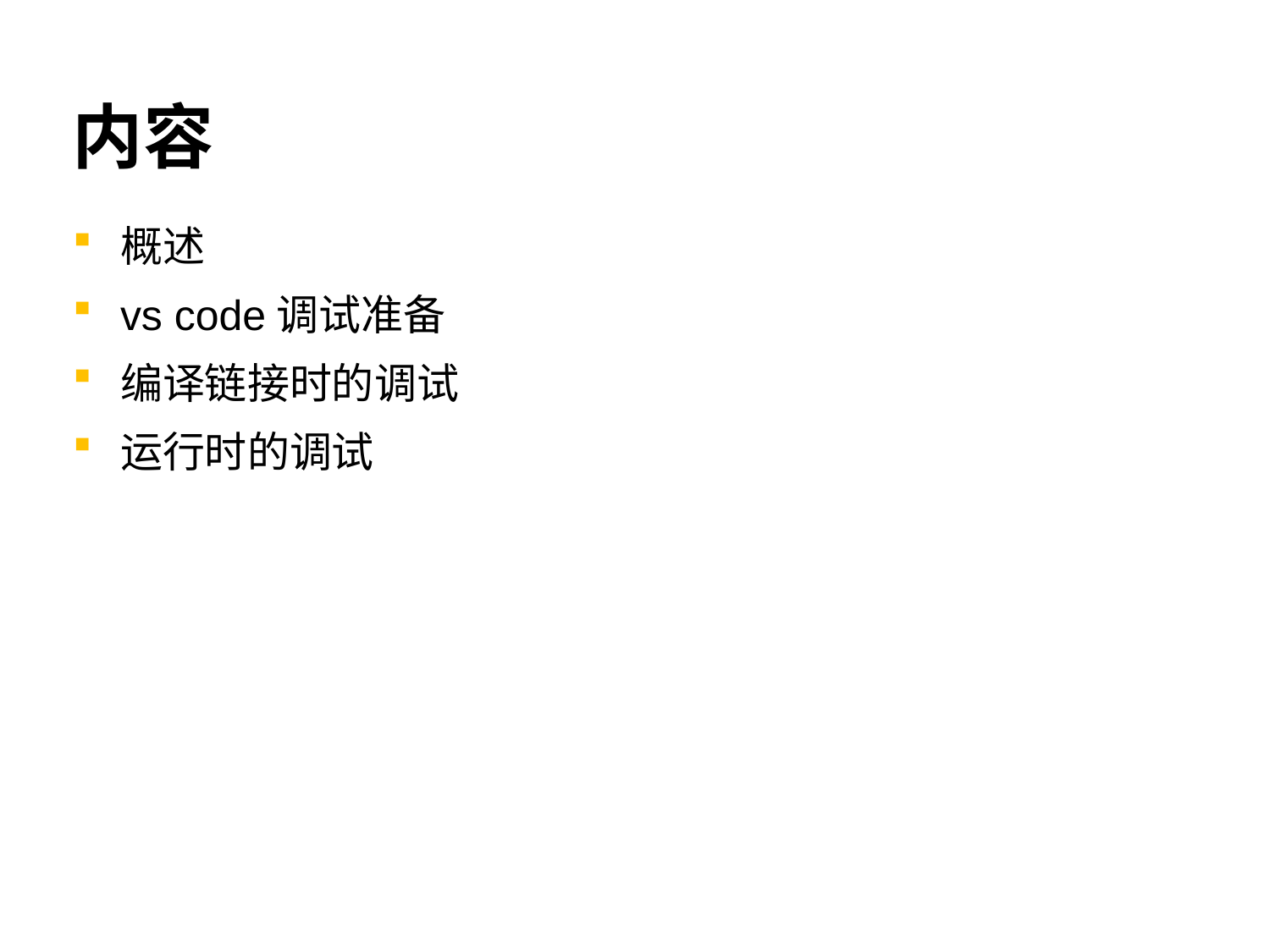

# 内容
概述
vs code调试准备
编译链接时的调试
运行时的调试